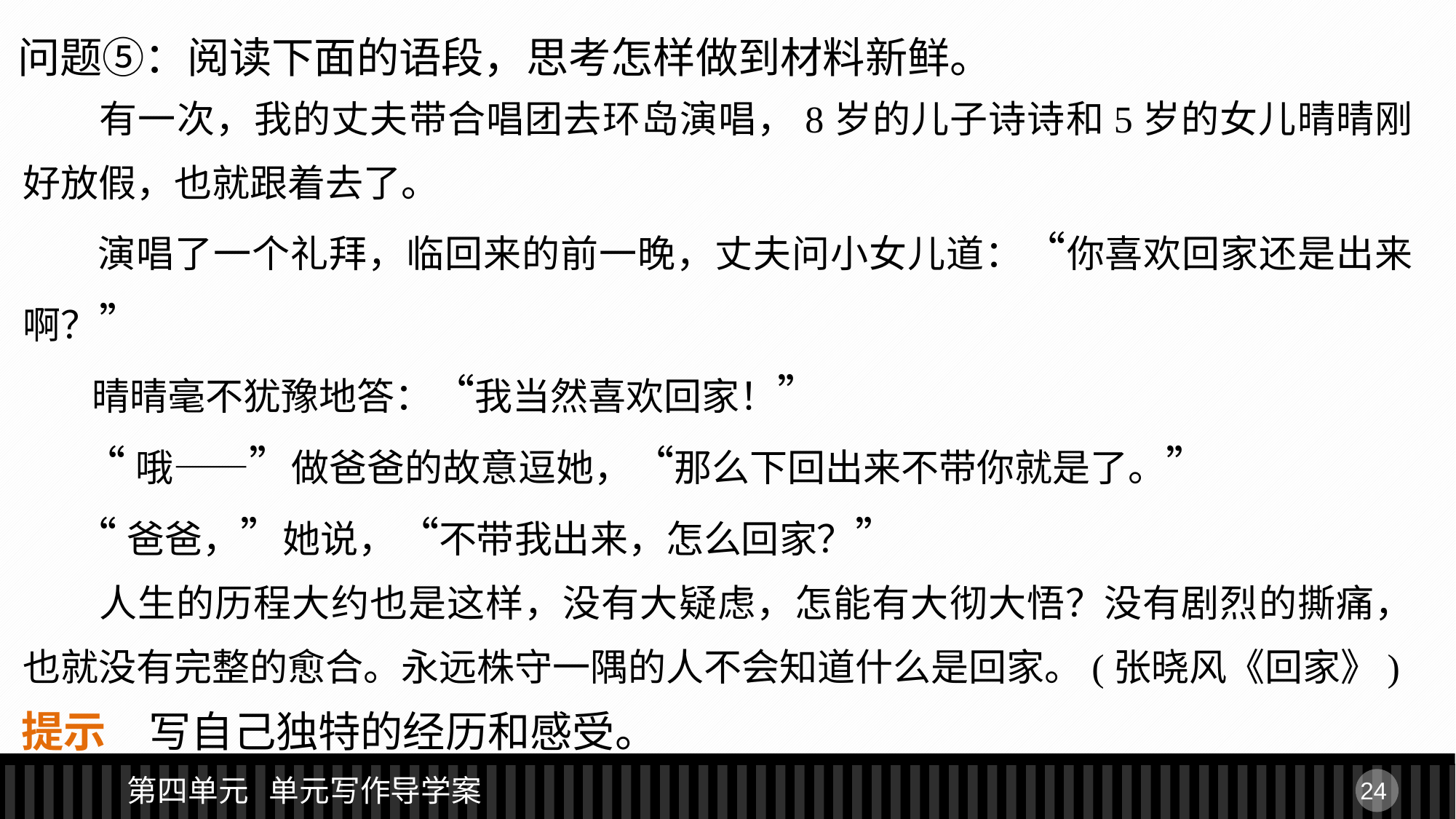

问题⑤：阅读下面的语段，思考怎样做到材料新鲜。
       有一次，我的丈夫带合唱团去环岛演唱，8岁的儿子诗诗和5岁的女儿晴晴刚好放假，也就跟着去了。
       演唱了一个礼拜，临回来的前一晚，丈夫问小女儿道：“你喜欢回家还是出来啊？”
       晴晴毫不犹豫地答：“我当然喜欢回家！”
       “哦——”做爸爸的故意逗她，“那么下回出来不带你就是了。”
      “爸爸，”她说，“不带我出来，怎么回家？”
       人生的历程大约也是这样，没有大疑虑，怎能有大彻大悟？没有剧烈的撕痛，也就没有完整的愈合。永远株守一隅的人不会知道什么是回家。(张晓风《回家》)
提示　写自己独特的经历和感受。